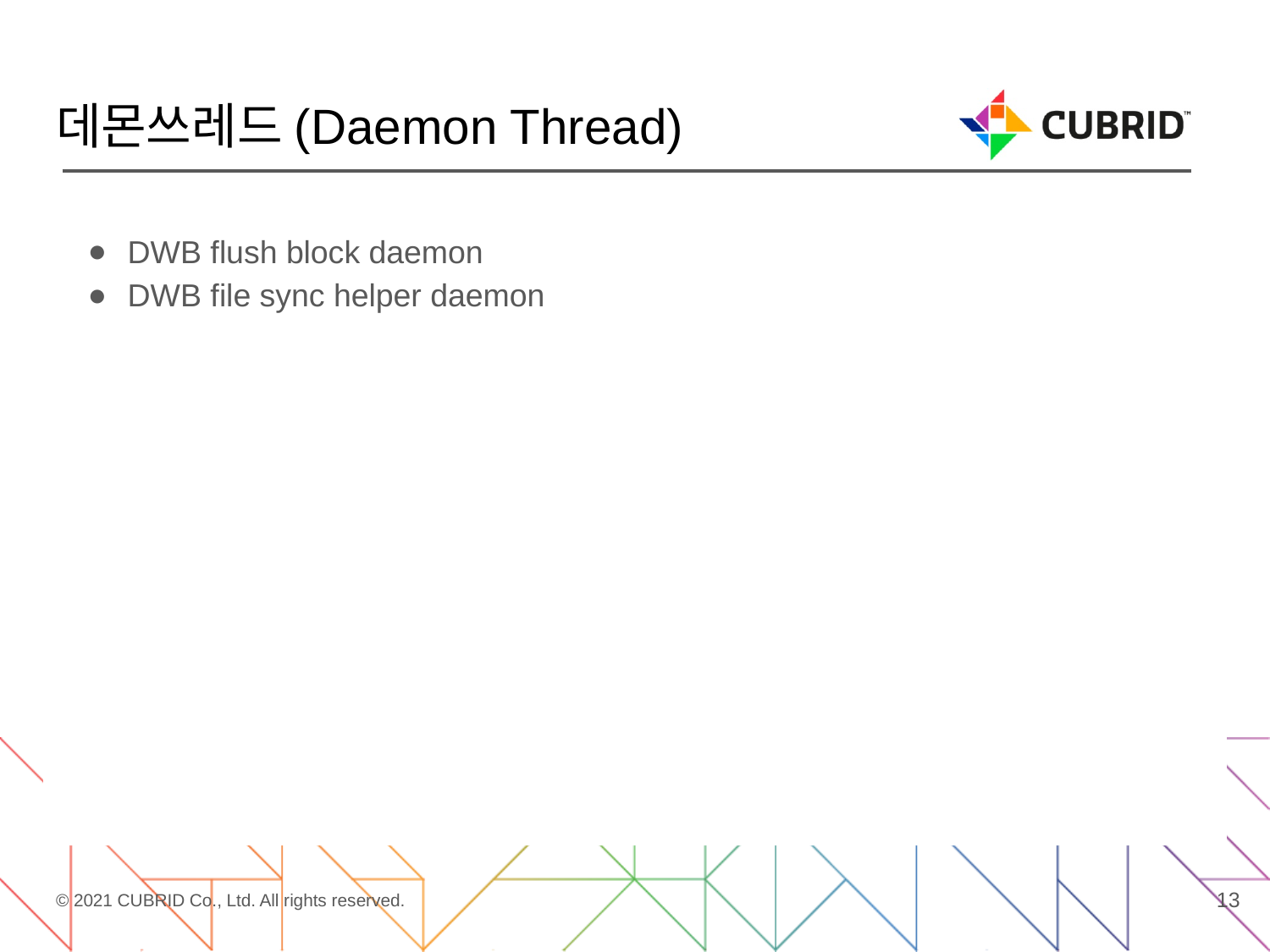

# 데몬쓰레드(Daemon Thread)
DWB flush block daemon
DWB file sync helper daemon

13
© 2021 CUBRID Co., Ltd. All rights reserved.